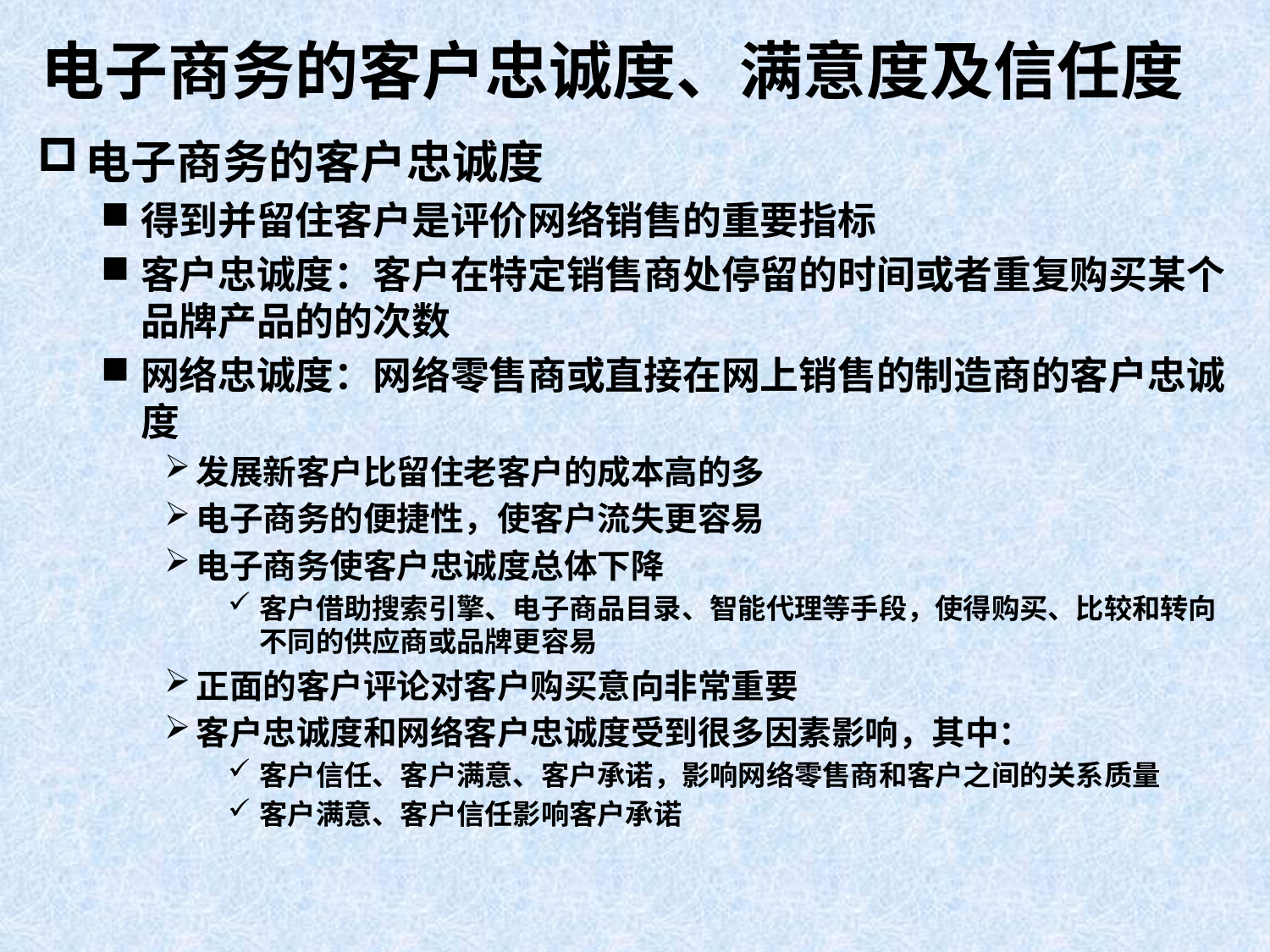

# 电子商务的客户忠诚度、满意度及信任度
电子商务的客户忠诚度
得到并留住客户是评价网络销售的重要指标
客户忠诚度：客户在特定销售商处停留的时间或者重复购买某个品牌产品的的次数
网络忠诚度：网络零售商或直接在网上销售的制造商的客户忠诚度
发展新客户比留住老客户的成本高的多
电子商务的便捷性，使客户流失更容易
电子商务使客户忠诚度总体下降
客户借助搜索引擎、电子商品目录、智能代理等手段，使得购买、比较和转向不同的供应商或品牌更容易
正面的客户评论对客户购买意向非常重要
客户忠诚度和网络客户忠诚度受到很多因素影响，其中：
客户信任、客户满意、客户承诺，影响网络零售商和客户之间的关系质量
客户满意、客户信任影响客户承诺